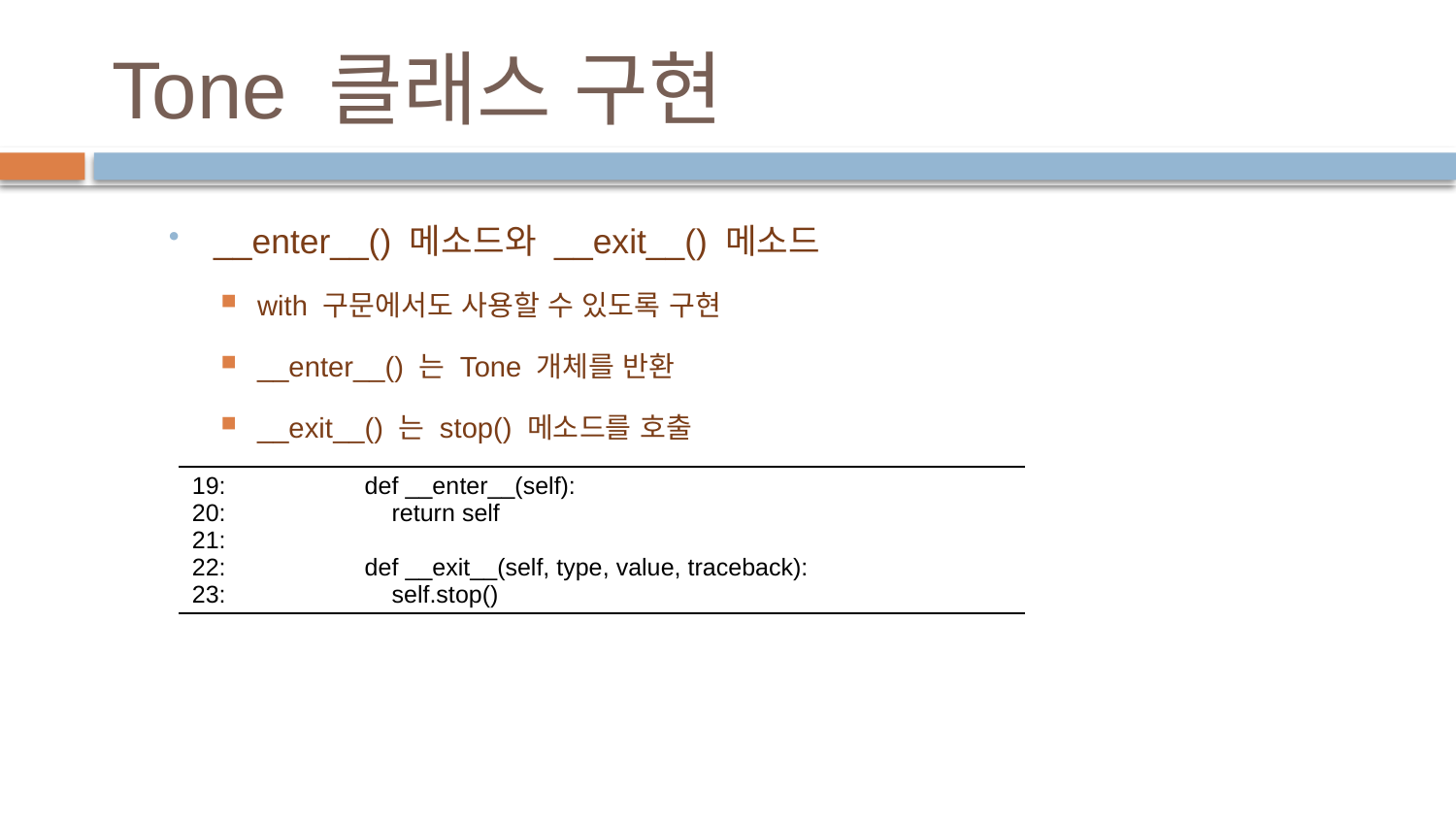

# Tone 클래스 구현
__enter__() 메소드와 __exit__() 메소드
with 구문에서도 사용할 수 있도록 구현
__enter__() 는 Tone 개체를 반환
__exit__() 는 stop() 메소드를 호출
| 19: def \_\_enter\_\_(self): 20: return self 21: 22: def \_\_exit\_\_(self, type, value, traceback): 23: self.stop() |
| --- |